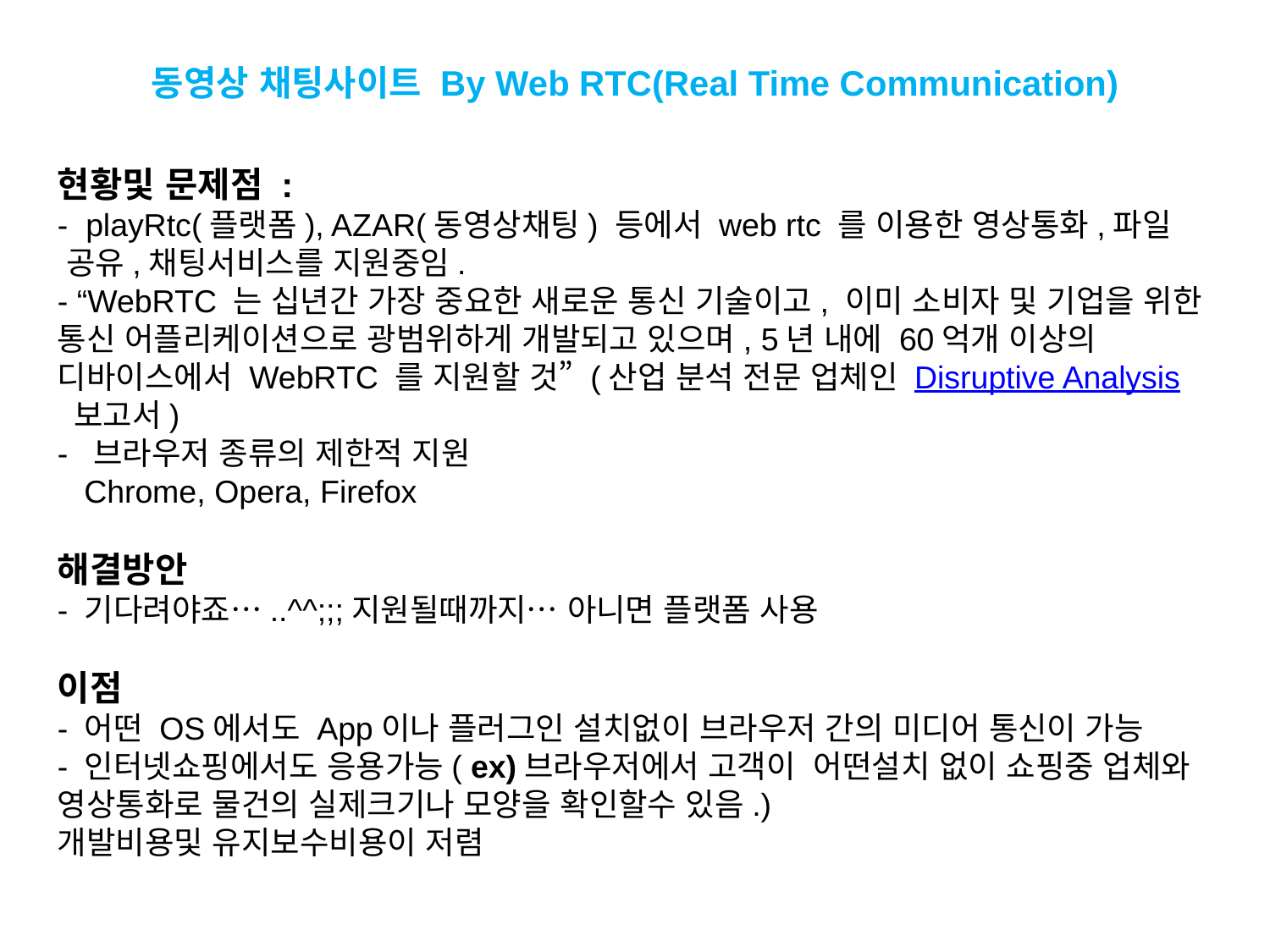

# 동영상 채팅사이트 By Web RTC(Real Time Communication)
현황및 문제점 :
-  playRtc(플랫폼), AZAR(동영상채팅) 등에서 web rtc 를 이용한 영상통화,파일       공유,채팅서비스를 지원중임.
- “WebRTC 는 십년간 가장 중요한 새로운 통신 기술이고, 이미 소비자 및 기업을 위한 통신 어플리케이션으로 광범위하게 개발되고 있으며, 5년 내에 60억개 이상의 디바이스에서 WebRTC 를 지원할 것” (산업 분석 전문 업체인 Disruptive Analysis 보고서)
-  브라우저 종류의 제한적 지원
   Chrome, Opera, Firefox

해결방안
- 기다려야죠…..^^;;;지원될때까지… 아니면 플랫폼 사용

이점
- 어떤 OS에서도 App이나 플러그인 설치없이 브라우저 간의 미디어 통신이 가능
- 인터넷쇼핑에서도 응용가능( ex)브라우저에서 고객이  어떤설치 없이 쇼핑중 업체와 영상통화로 물건의 실제크기나 모양을 확인할수 있음.)
개발비용및 유지보수비용이 저렴